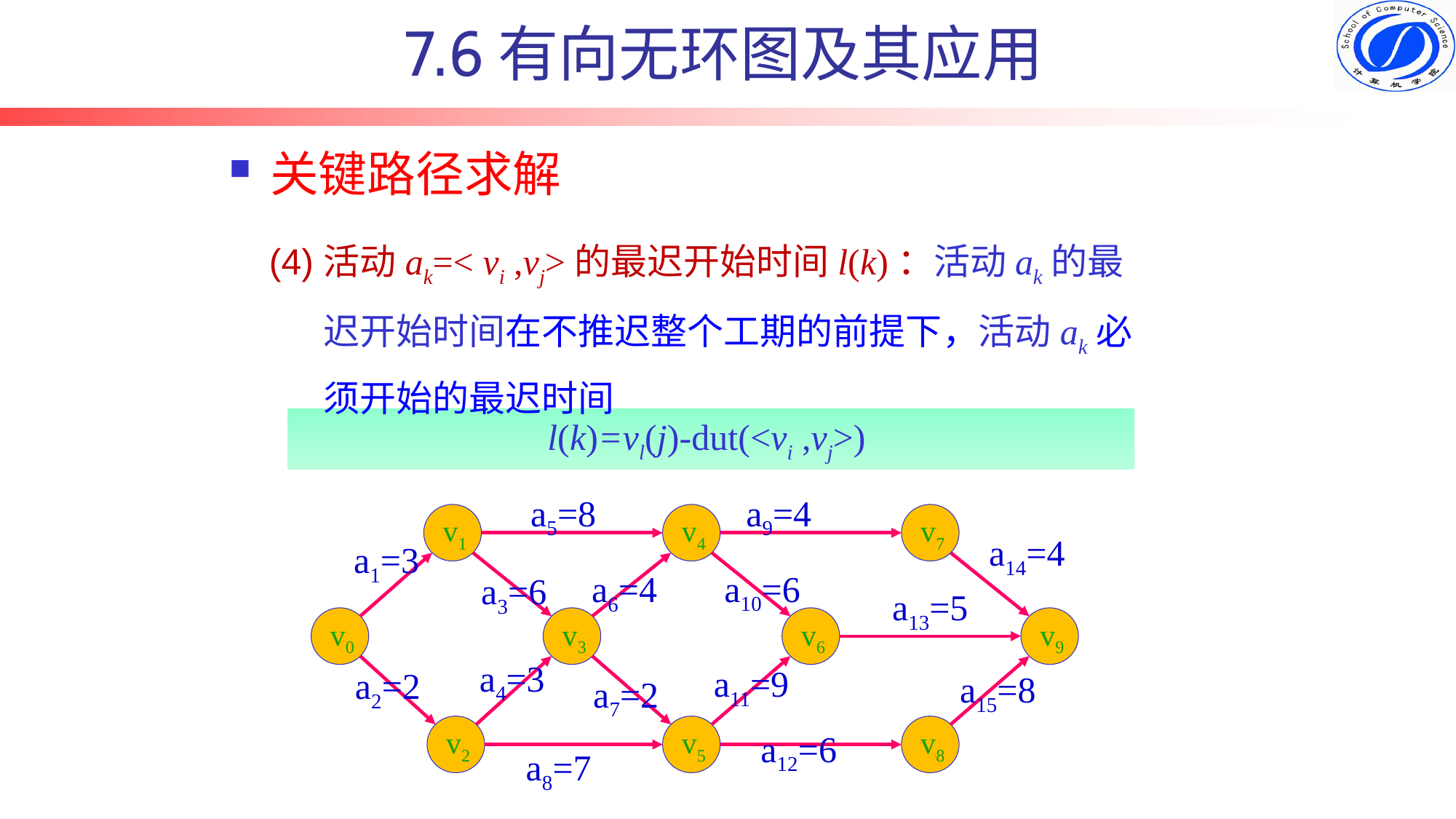

7.6有向无环图及其应用
关键路径求解
活动ak=< vi ,vj>的最迟开始时间l(k)：活动ak的最迟开始时间在不推迟整个工期的前提下，活动ak必须开始的最迟时间
l(k)=vl(j)-dut(<vi ,vj>)
a5=8
a9=4
v1
v4
v7
a14=4
a1=3
a10=6
a6=4
a3=6
a13=5
v0
v3
v6
v9
a4=3
a11=9
a2=2
a15=8
a7=2
v2
v5
v8
a12=6
a8=7